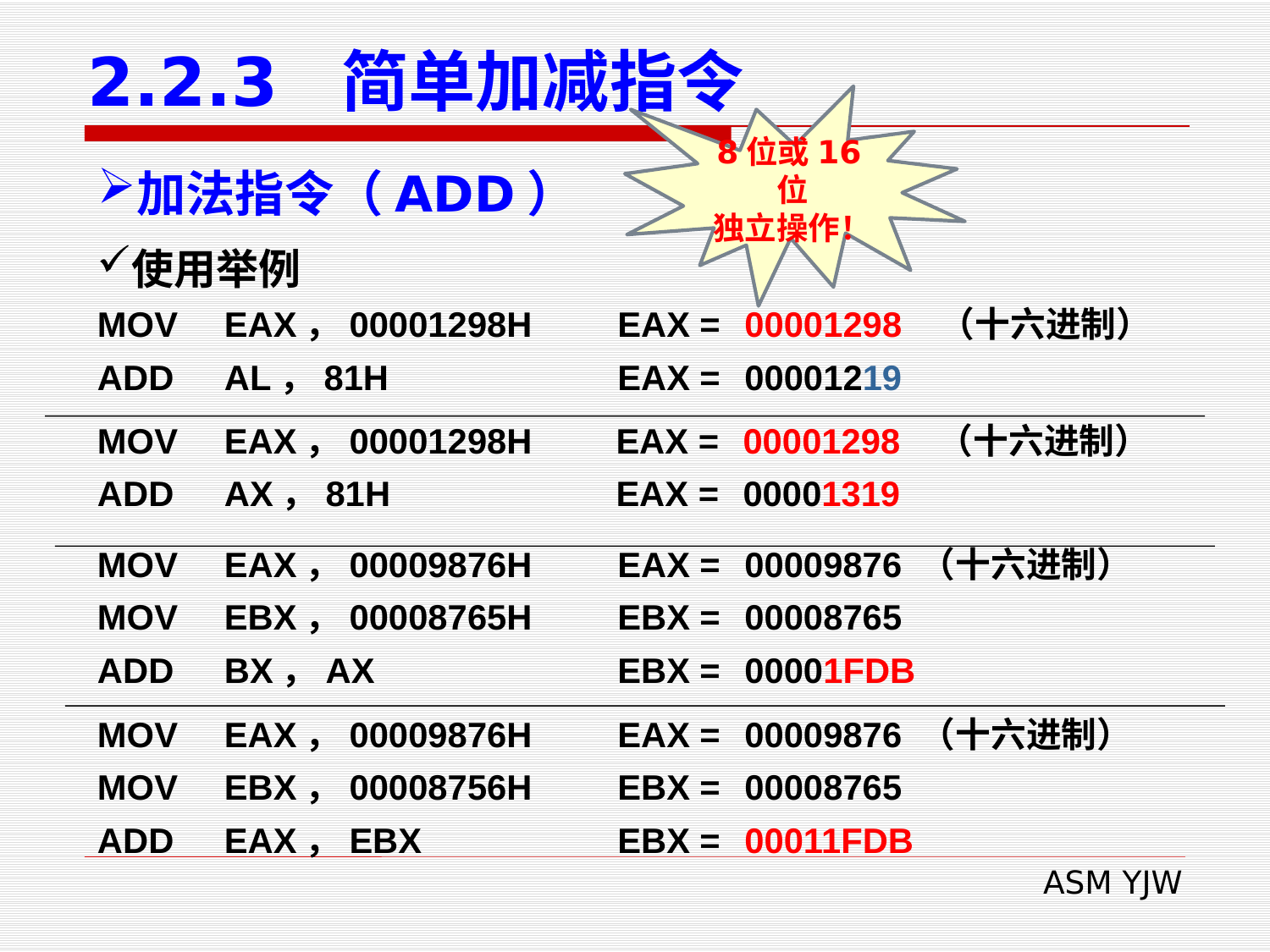

# 2.2.3  简单加减指令
8位或16位
独立操作！
加法指令（ADD）
使用举例
MOV	EAX，00001298H
ADD	AL，81H
EAX =	00001298   （十六进制）
EAX =	00001219
MOV	EAX，00001298H
ADD	AX，81H
EAX =	00001298   （十六进制）
EAX =	00001319

MOV	EAX，00009876H
MOV	EBX，00008765H
ADD	BX，AX
EAX =	00009876 （十六进制）
EBX =	00008765
EBX =	00001FDB

MOV	EAX，00009876H
MOV	EBX，00008756H
ADD	EAX，EBX
EAX =	00009876 （十六进制）
EBX =	00008765
EBX =	00011FDB